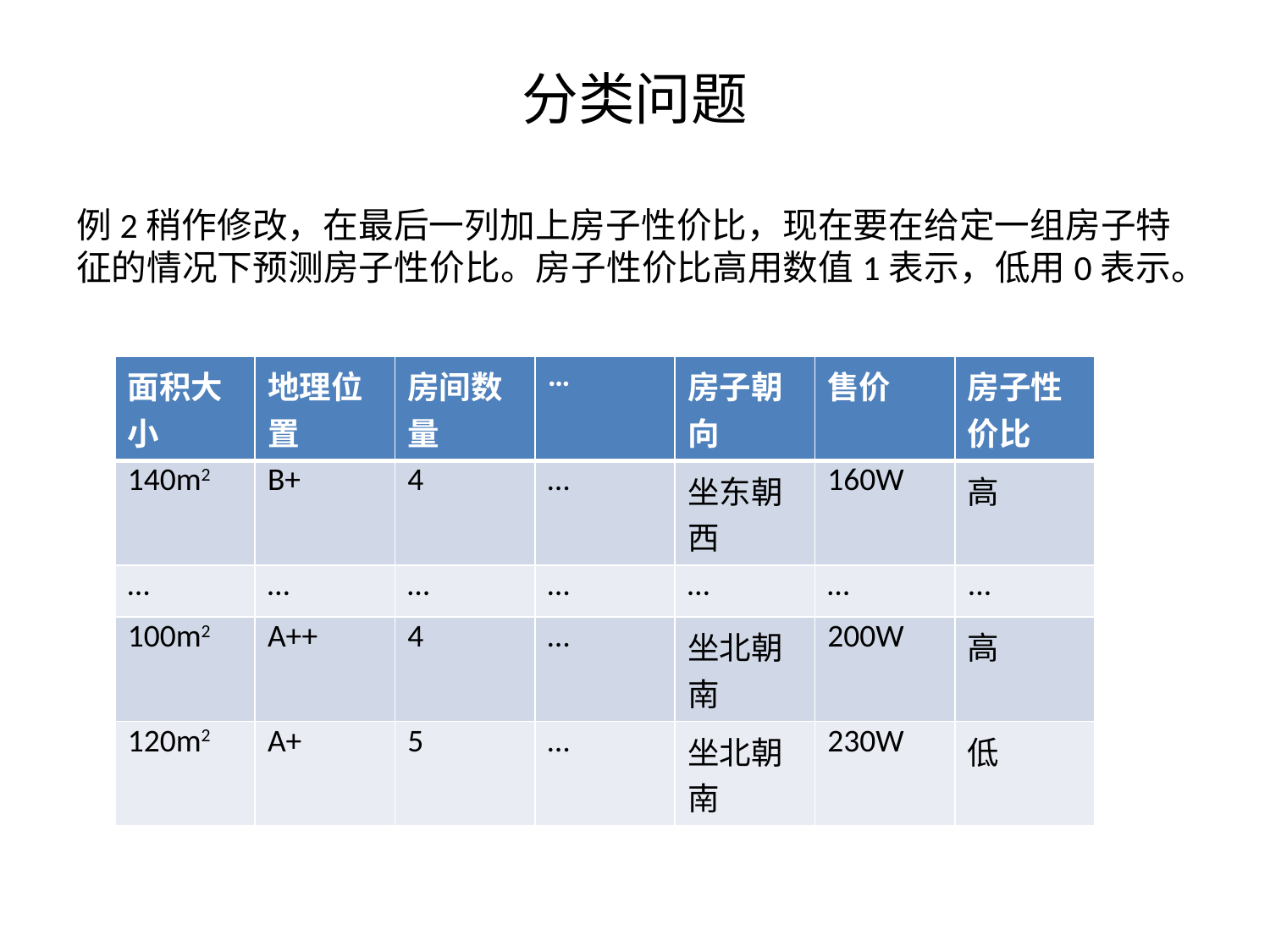

# 分类问题
例2稍作修改，在最后一列加上房子性价比，现在要在给定一组房子特征的情况下预测房子性价比。房子性价比高用数值1表示，低用0表示。

| 面积大小 | 地理位置 | 房间数量 | … | 房子朝向 | 售价 | 房子性价比 |
| --- | --- | --- | --- | --- | --- | --- |
| 140m2 | B+ | 4 | … | 坐东朝西 | 160W | 高 |
| … | … | … | … | … | … | ... |
| 100m2 | A++ | 4 | … | 坐北朝南 | 200W | 高 |
| 120m2 | A+ | 5 | … | 坐北朝南 | 230W | 低 |